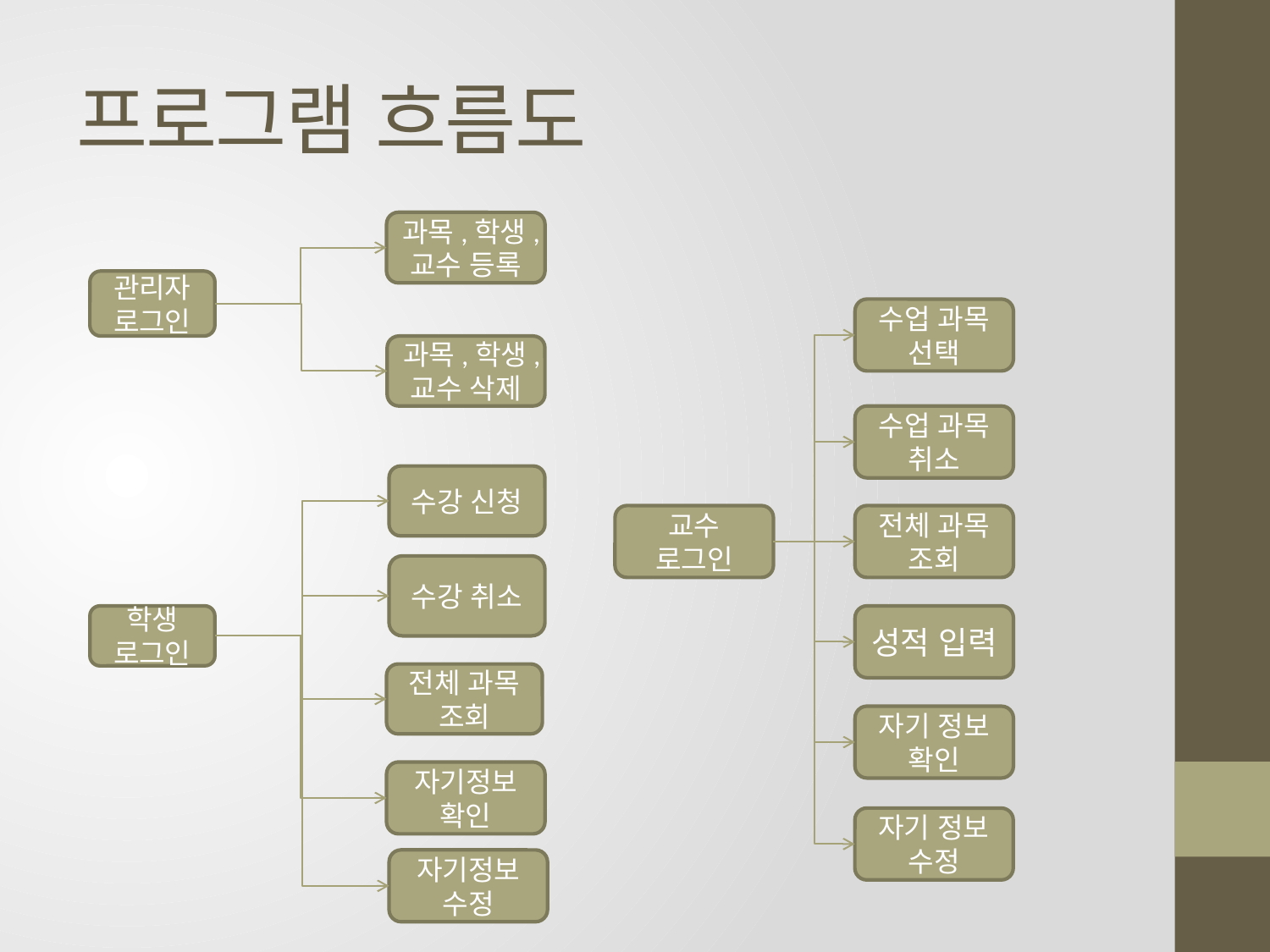

# 프로그램 흐름도
과목,학생,교수 등록
관리자
로그인
수업 과목
선택
과목,학생,교수 삭제
수업 과목
취소
수강 신청
교수
로그인
전체 과목
조회
수강 취소
학생
로그인
성적 입력
전체 과목
조회
자기 정보 확인
자기정보
확인
자기 정보 수정
자기정보
수정